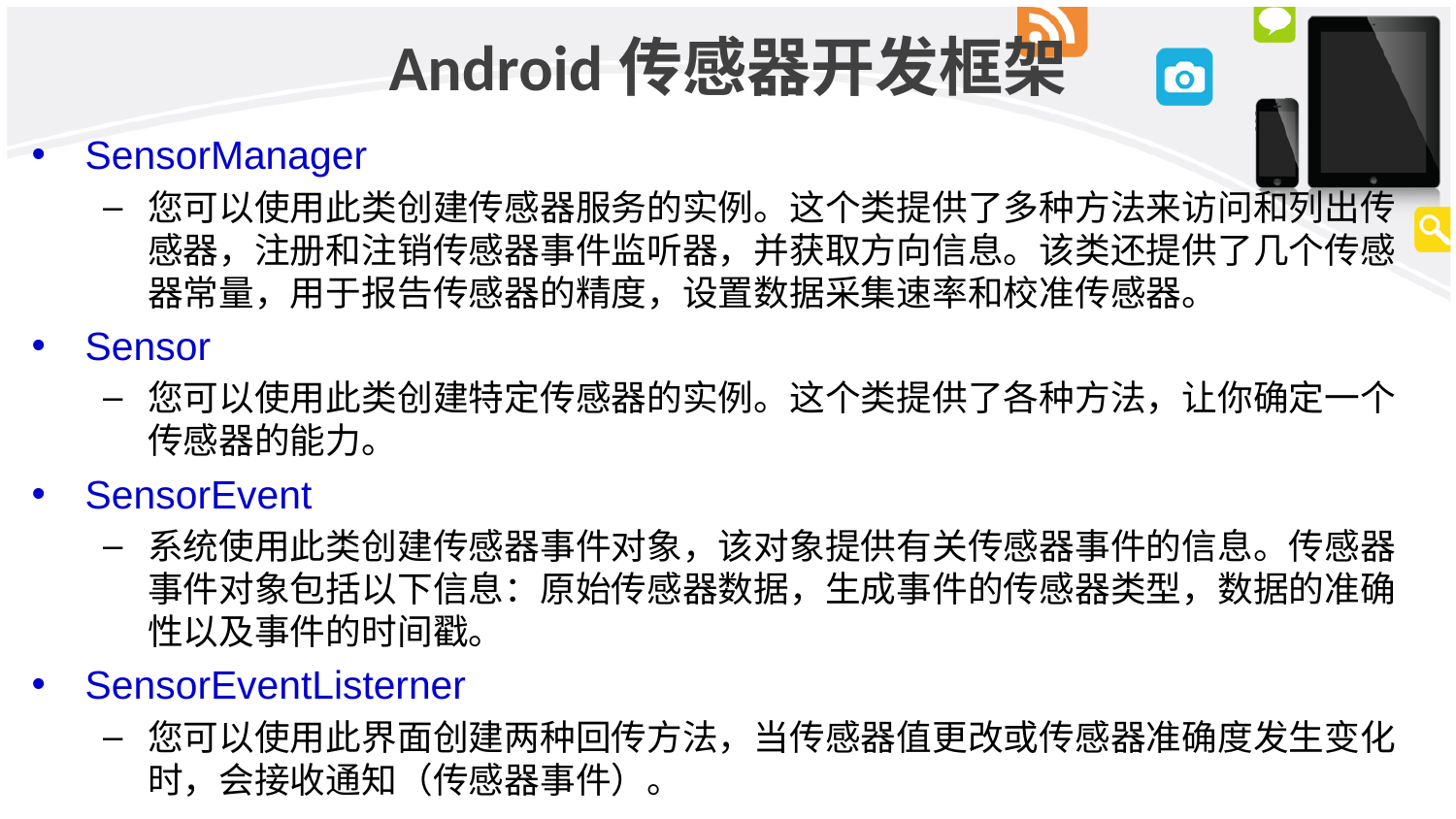

# Android传感器开发框架
SensorManager
您可以使用此类创建传感器服务的实例。这个类提供了多种方法来访问和列出传感器，注册和注销传感器事件监听器，并获取方向信息。该类还提供了几个传感器常量，用于报告传感器的精度，设置数据采集速率和校准传感器。
Sensor
您可以使用此类创建特定传感器的实例。这个类提供了各种方法，让你确定一个传感器的能力。
SensorEvent
系统使用此类创建传感器事件对象，该对象提供有关传感器事件的信息。传感器事件对象包括以下信息：原始传感器数据，生成事件的传感器类型，数据的准确性以及事件的时间戳。
SensorEventListerner
您可以使用此界面创建两种回传方法，当传感器值更改或传感器准确度发生变化时，会接收通知（传感器事件）。